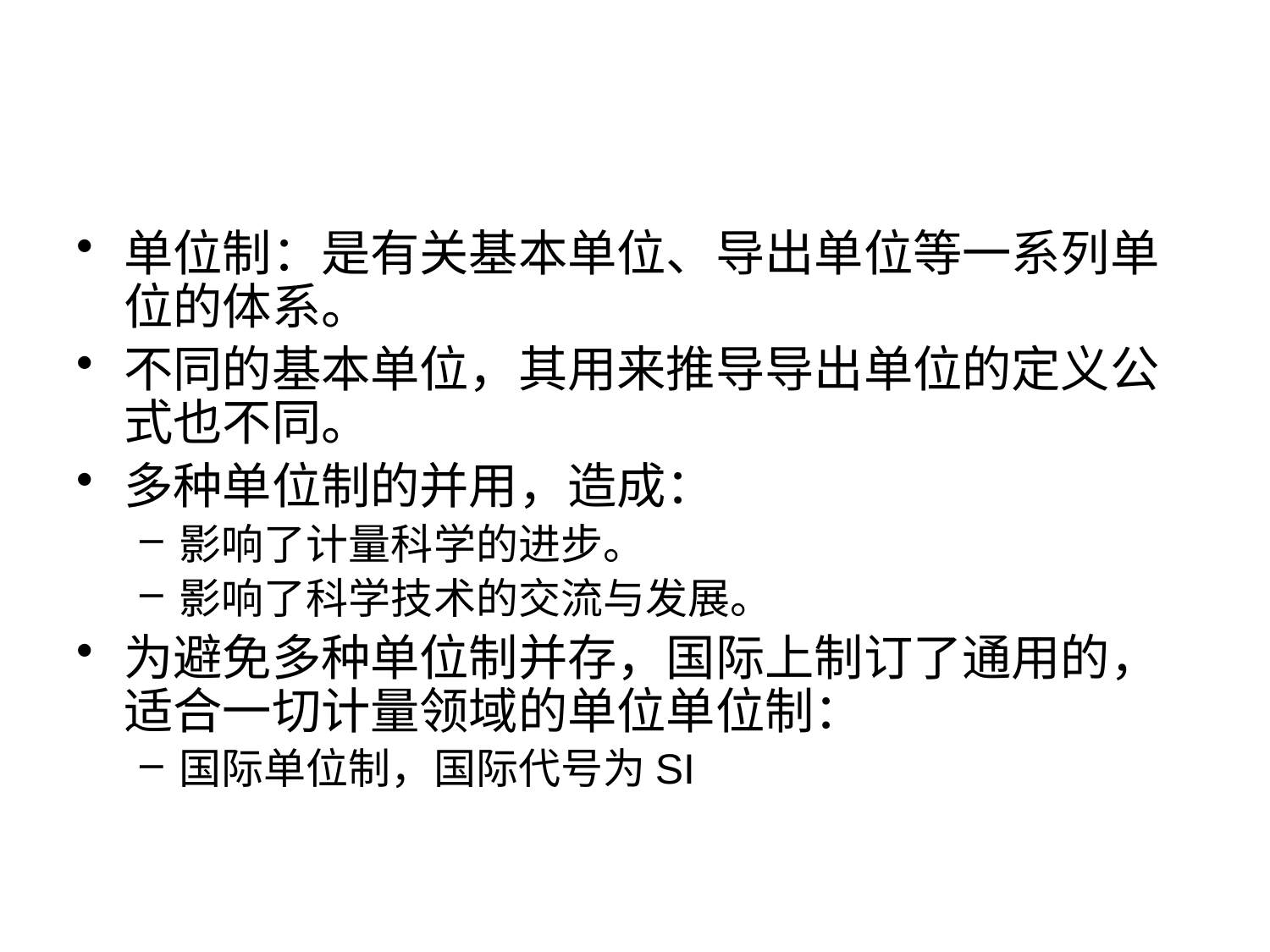

#
单位制：是有关基本单位、导出单位等一系列单位的体系。
不同的基本单位，其用来推导导出单位的定义公式也不同。
多种单位制的并用，造成：
影响了计量科学的进步。
影响了科学技术的交流与发展。
为避免多种单位制并存，国际上制订了通用的，适合一切计量领域的单位单位制：
国际单位制，国际代号为SI